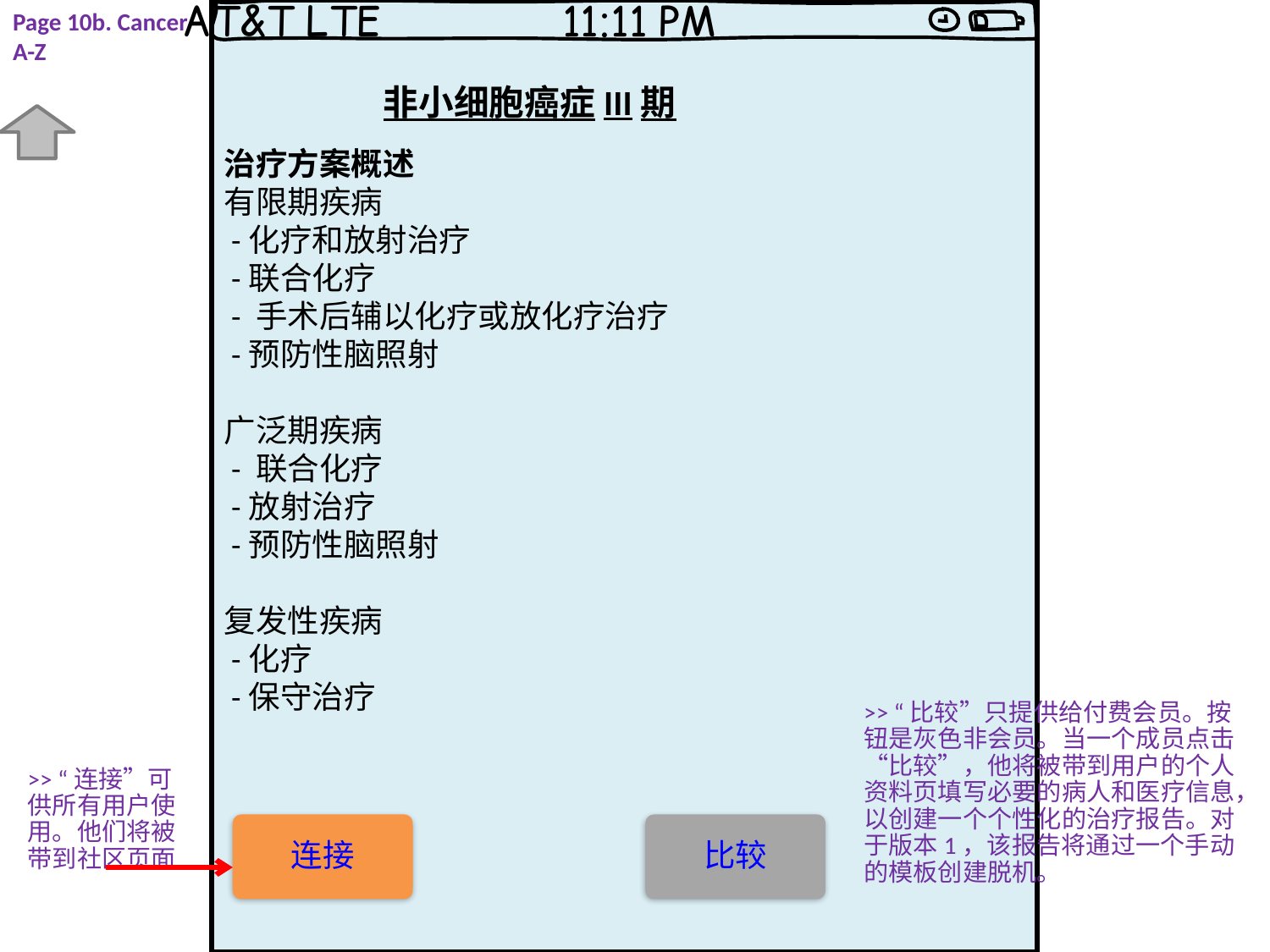

Page 10b. Cancer A-Z

AT&T LTE               11:11 PM

非小细胞癌症III期

治疗方案概述
有限期疾病
 -化疗和放射治疗
 -联合化疗
 - 手术后辅以化疗或放化疗治疗
 -预防性脑照射

广泛期疾病
 - 联合化疗
 -放射治疗
 -预防性脑照射

复发性疾病
 -化疗
 -保守治疗

>> “比较”只提供给付费会员。按钮是灰色非会员。当一个成员点击“比较”，他将被带到用户的个人资料页填写必要的病人和医疗信息，以创建一个个性化的治疗报告。对于版本1，该报告将通过一个手动的模板创建脱机。
>> “连接”可供所有用户使用。他们将被带到社区页面

连接

比较